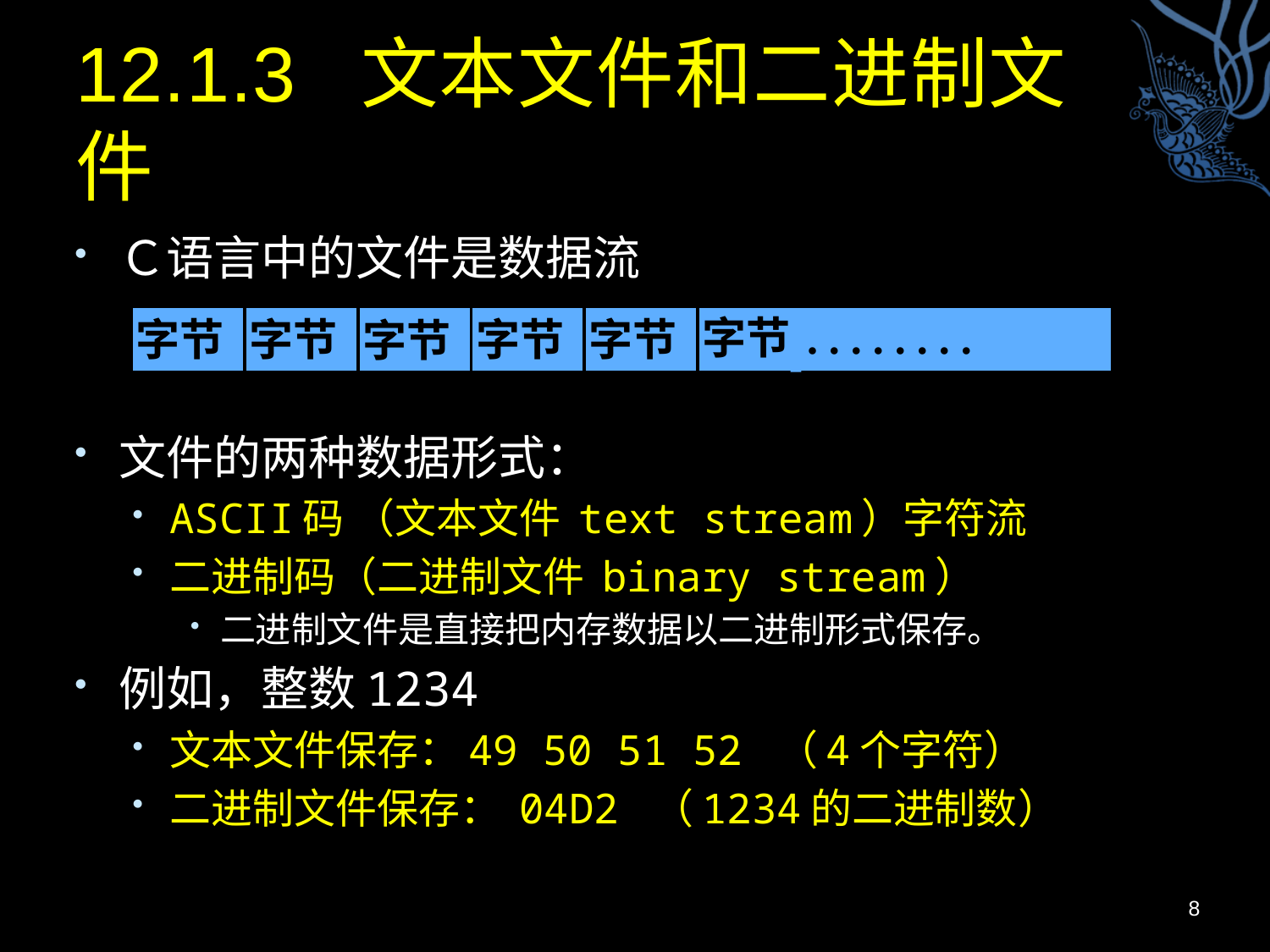

# 12.1.3  文本文件和二进制文件
Ｃ语言中的文件是数据流

文件的两种数据形式：
ASCII码 （文本文件 text stream）字符流
二进制码（二进制文件 binary stream）
二进制文件是直接把内存数据以二进制形式保存。
例如，整数1234
文本文件保存：49 50 51 52 （4个字符）
二进制文件保存： 04D2 （1234的二进制数）

字节
. . . . . . . .
字节
字节
字节
字节
字节

8